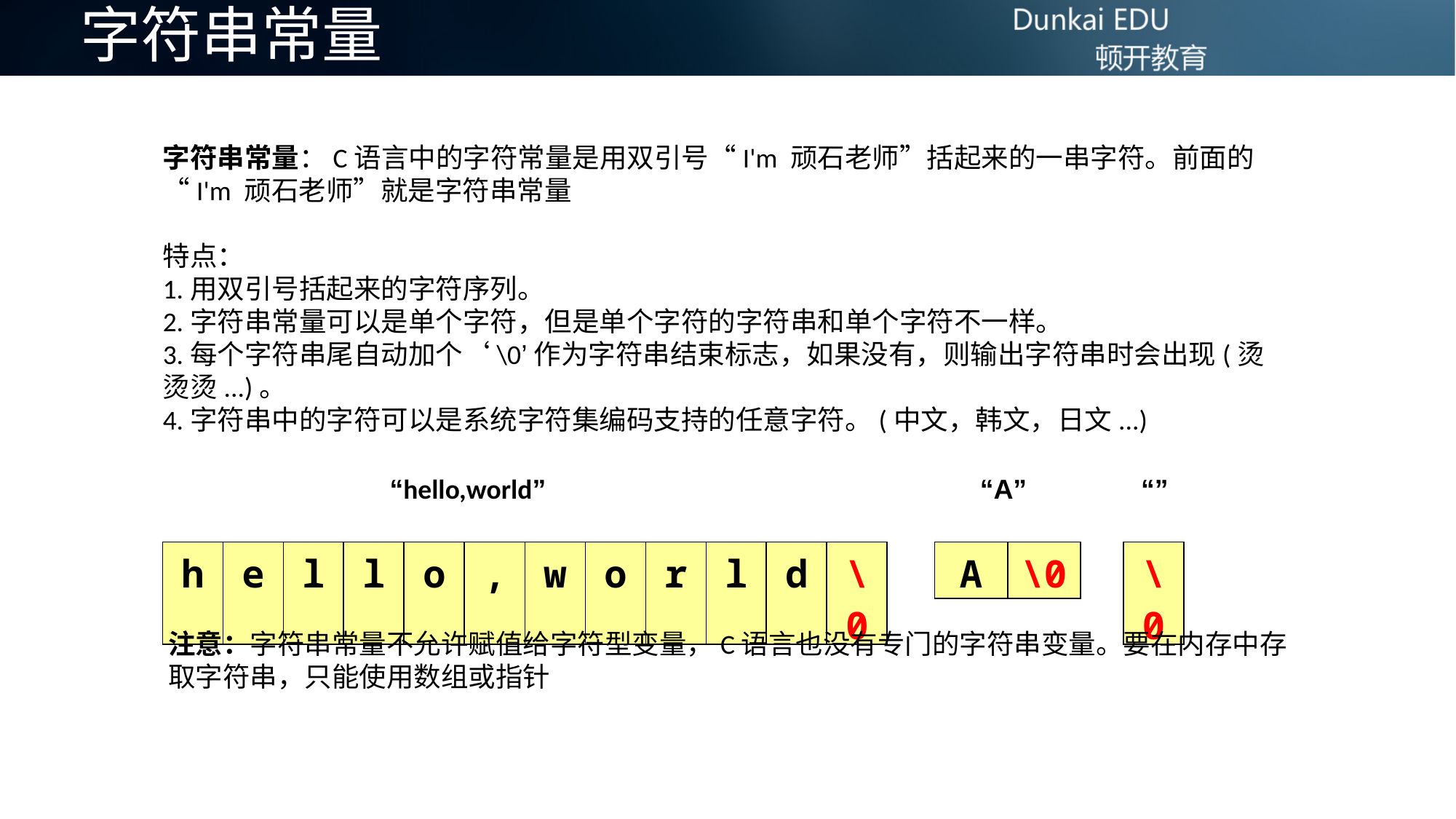

# 字符串常量
字符串常量：C语言中的字符常量是用双引号“I'm 顽石老师”括起来的一串字符。前面的“I'm 顽石老师”就是字符串常量

特点：
1.用双引号括起来的字符序列。
2.字符串常量可以是单个字符，但是单个字符的字符串和单个字符不一样。
3.每个字符串尾自动加个‘\0’作为字符串结束标志，如果没有，则输出字符串时会出现(烫烫烫...)。
4.字符串中的字符可以是系统字符集编码支持的任意字符。(中文，韩文，日文...)

“hello,world”                                                         “A”               “”
| h | e | l | l | o | , | w | o | r | l | d | \0 |
| --- | --- | --- | --- | --- | --- | --- | --- | --- | --- | --- | --- |
| A | \0 |
| --- | --- |
| \0 |
| --- |
注意：字符串常量不允许赋值给字符型变量，C语言也没有专门的字符串变量。要在内存中存取字符串，只能使用数组或指针